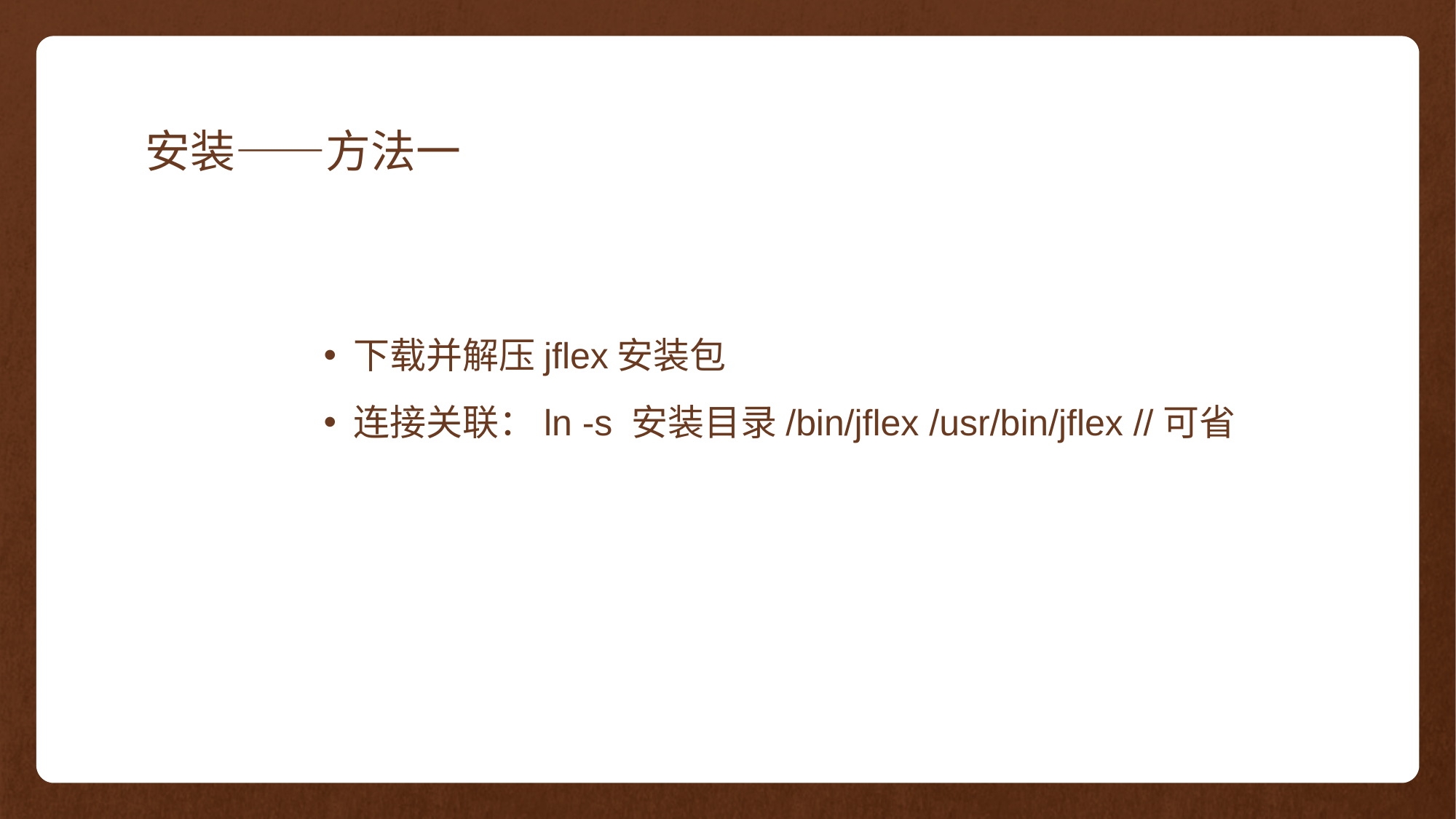

# 安装——方法一
下载并解压jflex安装包
连接关联：ln -s 安装目录/bin/jflex /usr/bin/jflex //可省